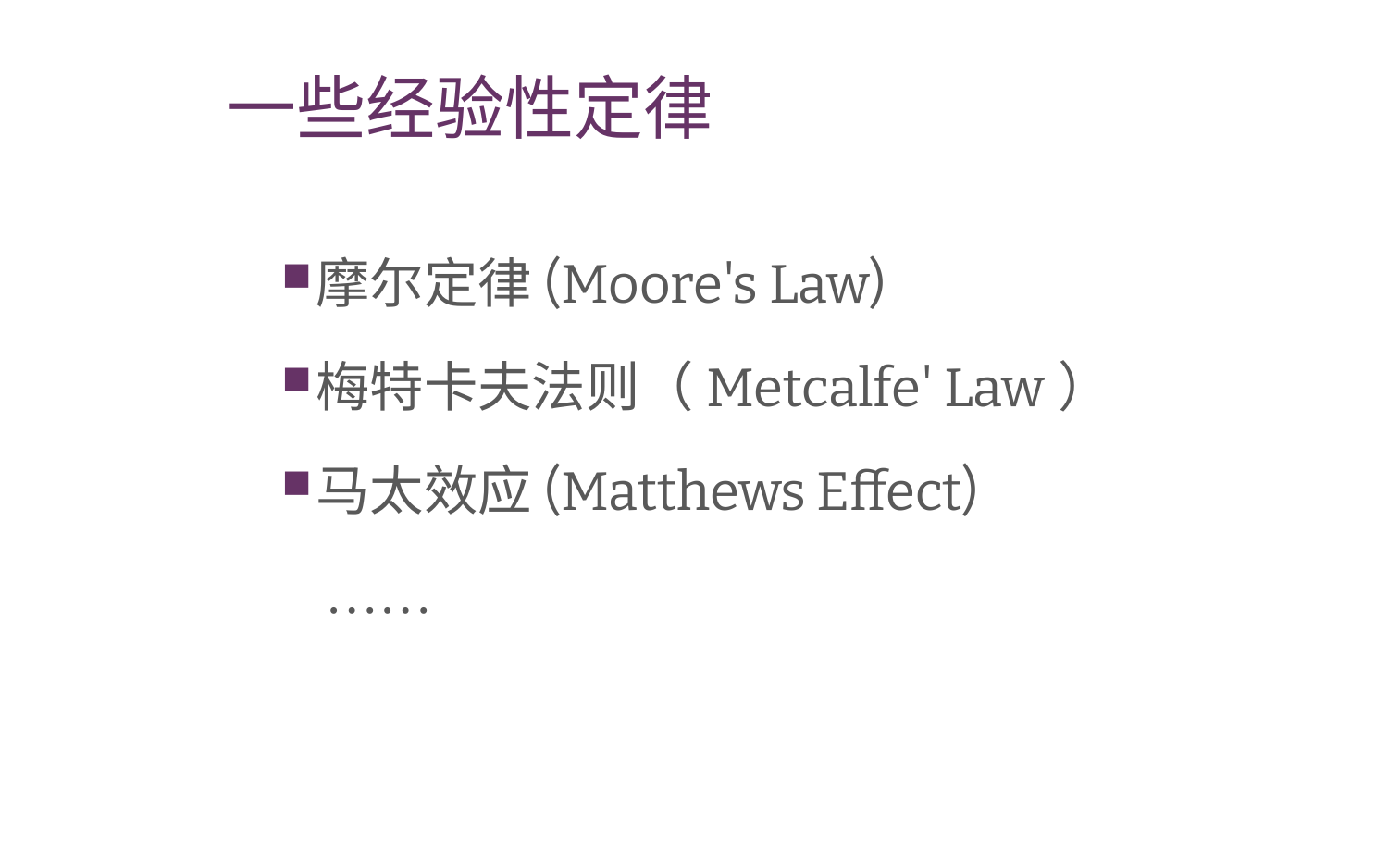

# 一些经验性定律
摩尔定律(Moore's Law)
梅特卡夫法则（Metcalfe' Law）
马太效应(Matthews Effect)
    ……